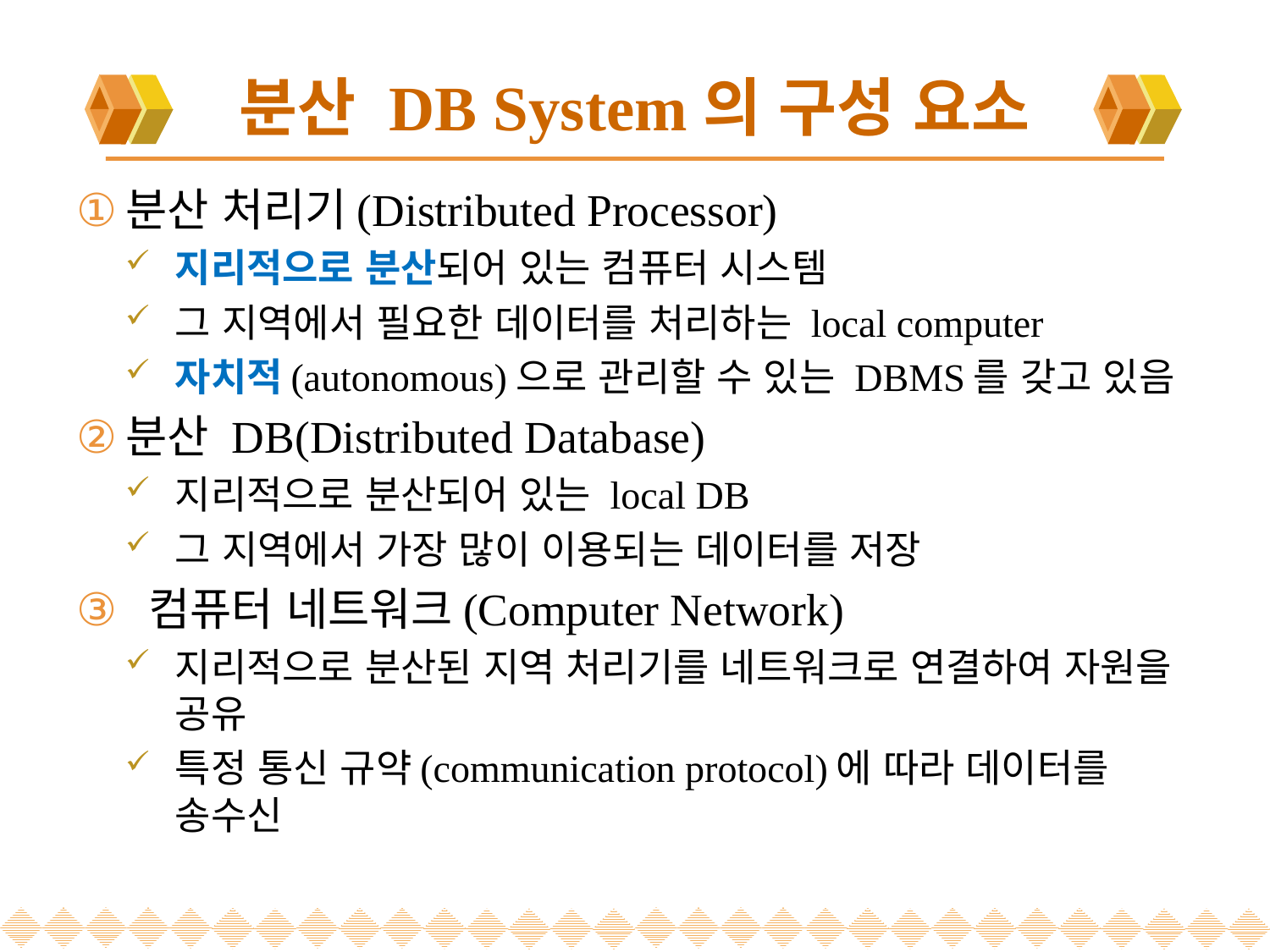

# 분산 DB System의 구성 요소
분산 처리기(Distributed Processor)
지리적으로 분산되어 있는 컴퓨터 시스템
그 지역에서 필요한 데이터를 처리하는 local computer
자치적(autonomous)으로 관리할 수 있는 DBMS를 갖고 있음
분산 DB(Distributed Database)
지리적으로 분산되어 있는 local DB
그 지역에서 가장 많이 이용되는 데이터를 저장
 컴퓨터 네트워크(Computer Network)
지리적으로 분산된 지역 처리기를 네트워크로 연결하여 자원을 공유
특정 통신 규약(communication protocol)에 따라 데이터를 송수신